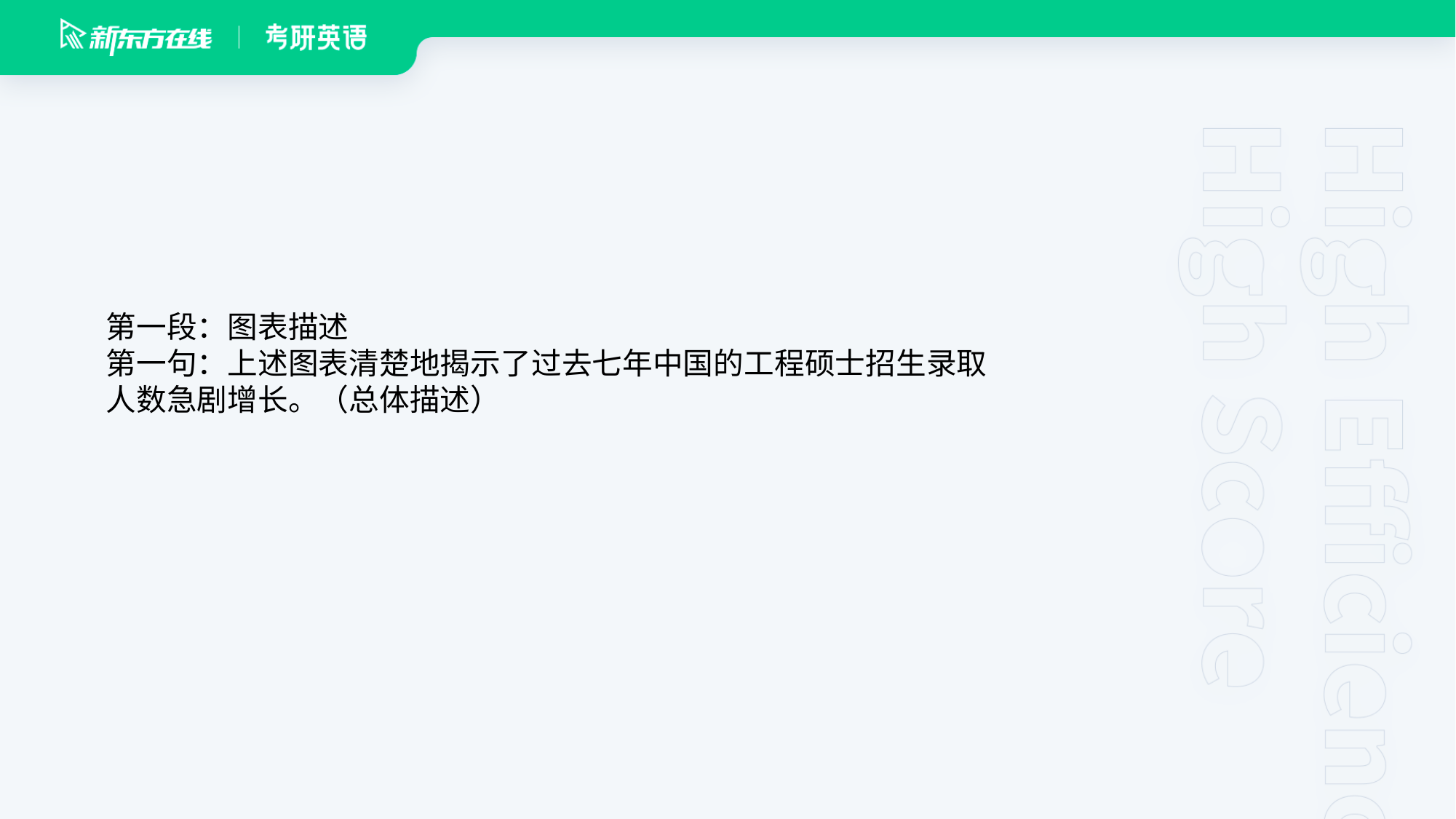

第一段：图表描述
第一句：上述图表清楚地揭示了过去七年中国的工程硕士招生录取人数急剧增长。（总体描述）